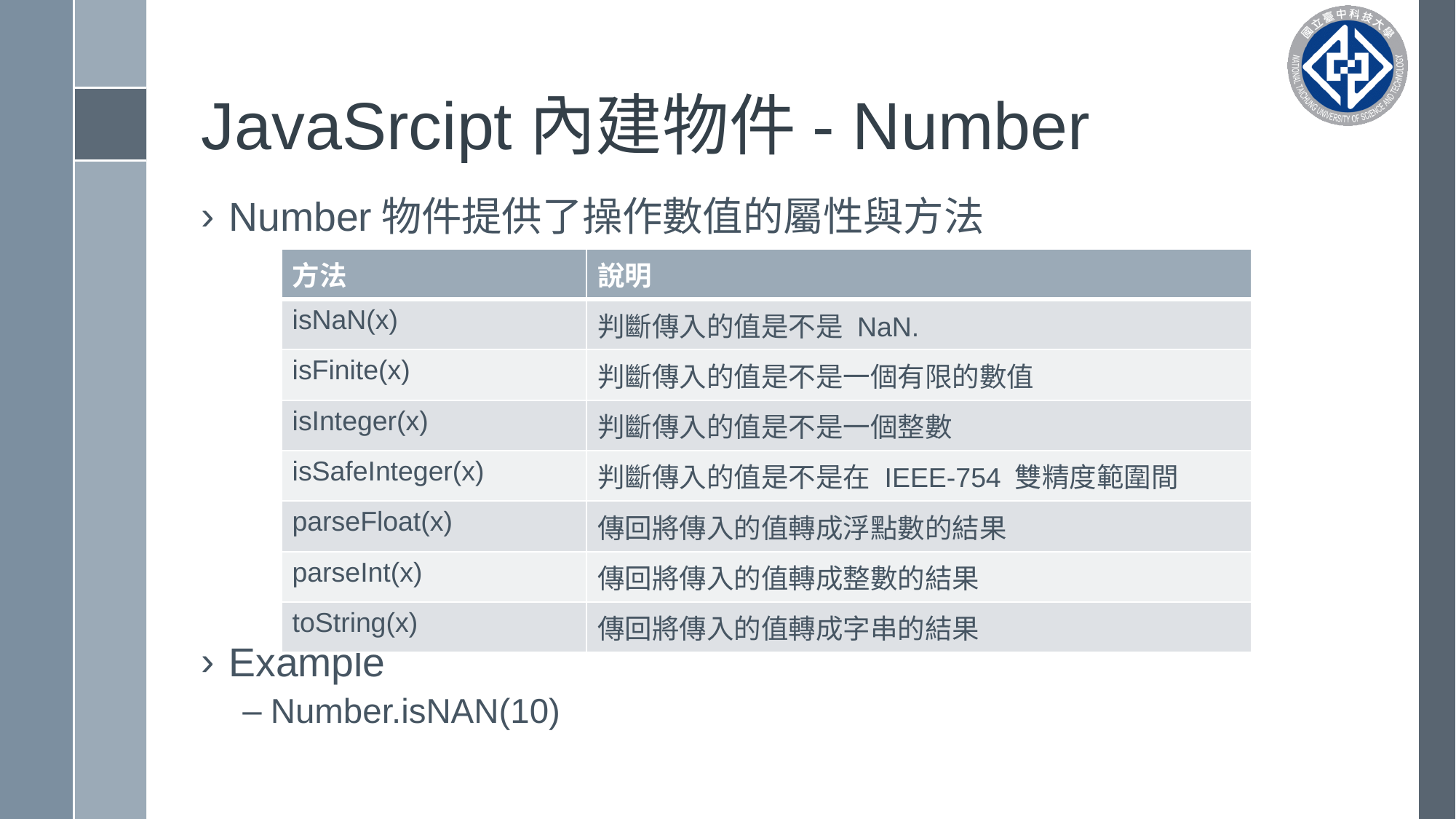

# JavaSrcipt內建物件- Number
Number物件提供了操作數值的屬性與方法

Example
Number.isNAN(10)
| 方法 | 說明 |
| --- | --- |
| isNaN(x) | 判斷傳入的值是不是 NaN. |
| isFinite(x) | 判斷傳入的值是不是一個有限的數值 |
| isInteger(x) | 判斷傳入的值是不是一個整數 |
| isSafeInteger(x) | 判斷傳入的值是不是在 IEEE-754 雙精度範圍間 |
| parseFloat(x) | 傳回將傳入的值轉成浮點數的結果 |
| parseInt(x) | 傳回將傳入的值轉成整數的結果 |
| toString(x) | 傳回將傳入的值轉成字串的結果 |